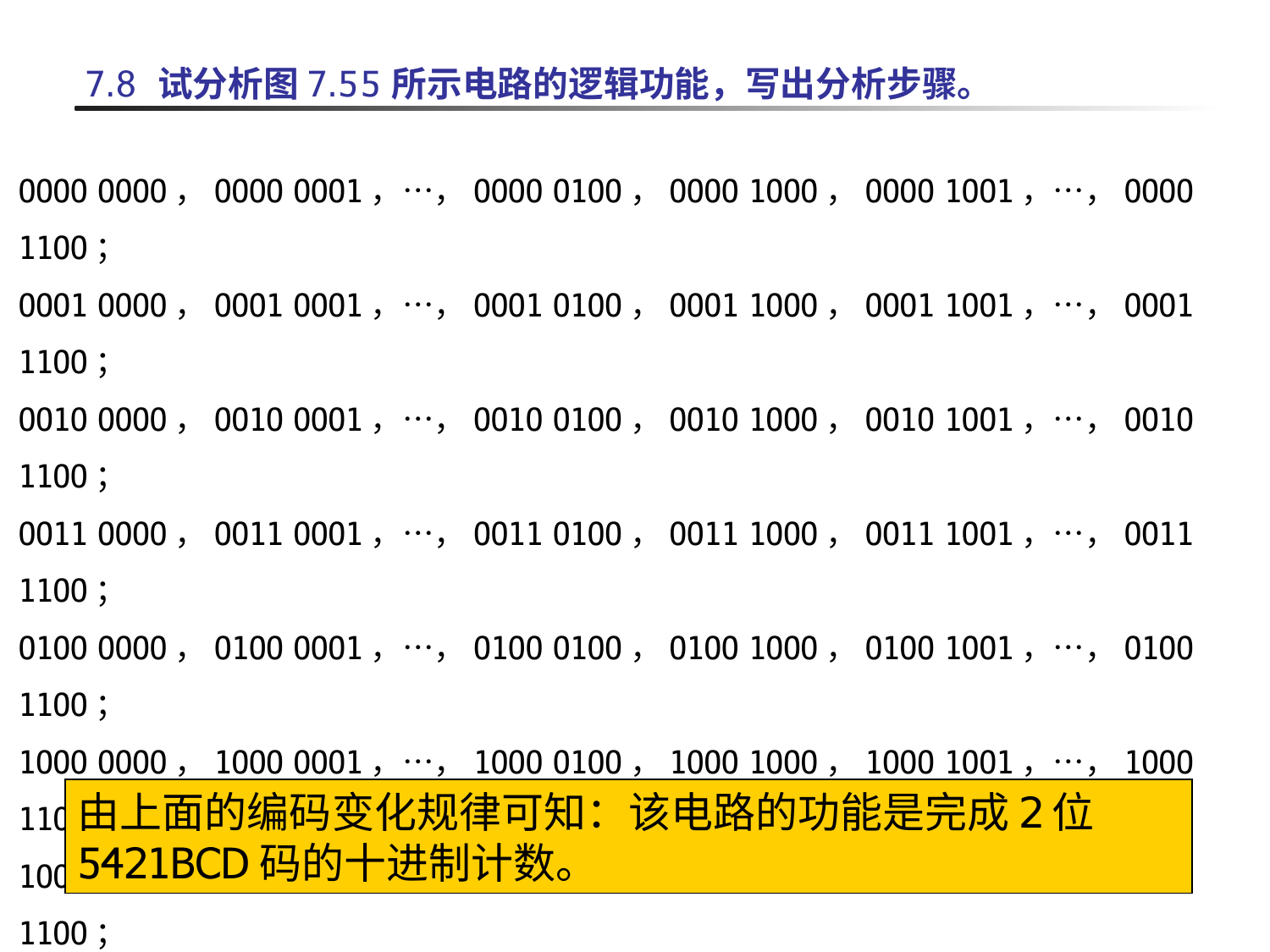

7.8 试分析图7.55所示电路的逻辑功能，写出分析步骤。
0000 0000，0000 0001，…，0000 0100，0000 1000，0000 1001，…，0000 1100；
0001 0000，0001 0001，…，0001 0100，0001 1000，0001 1001，…，0001 1100；
0010 0000，0010 0001，…，0010 0100，0010 1000，0010 1001，…，0010 1100；
0011 0000，0011 0001，…，0011 0100，0011 1000，0011 1001，…，0011 1100；
0100 0000，0100 0001，…，0100 0100，0100 1000，0100 1001，…，0100 1100；
1000 0000，1000 0001，…，1000 0100，1000 1000，1000 1001，…，1000 1100；
1001 0000，1001 0001，…，1001 0100，1001 1000，1001 1001，…，1001 1100；
1010 0000，1010 0001，…，1010 0100，1010 1000，1010 1001，…，1010 1100；
1011 0000，1011 0001，…，1011 0100，1011 1000，1011 1001，…，1011 1100；
1100 0000，1100 0001，…，1100 0100，1100 1000，1100 1001，…，1100 1100；

由上面的编码变化规律可知：该电路的功能是完成2位5421BCD码的十进制计数。